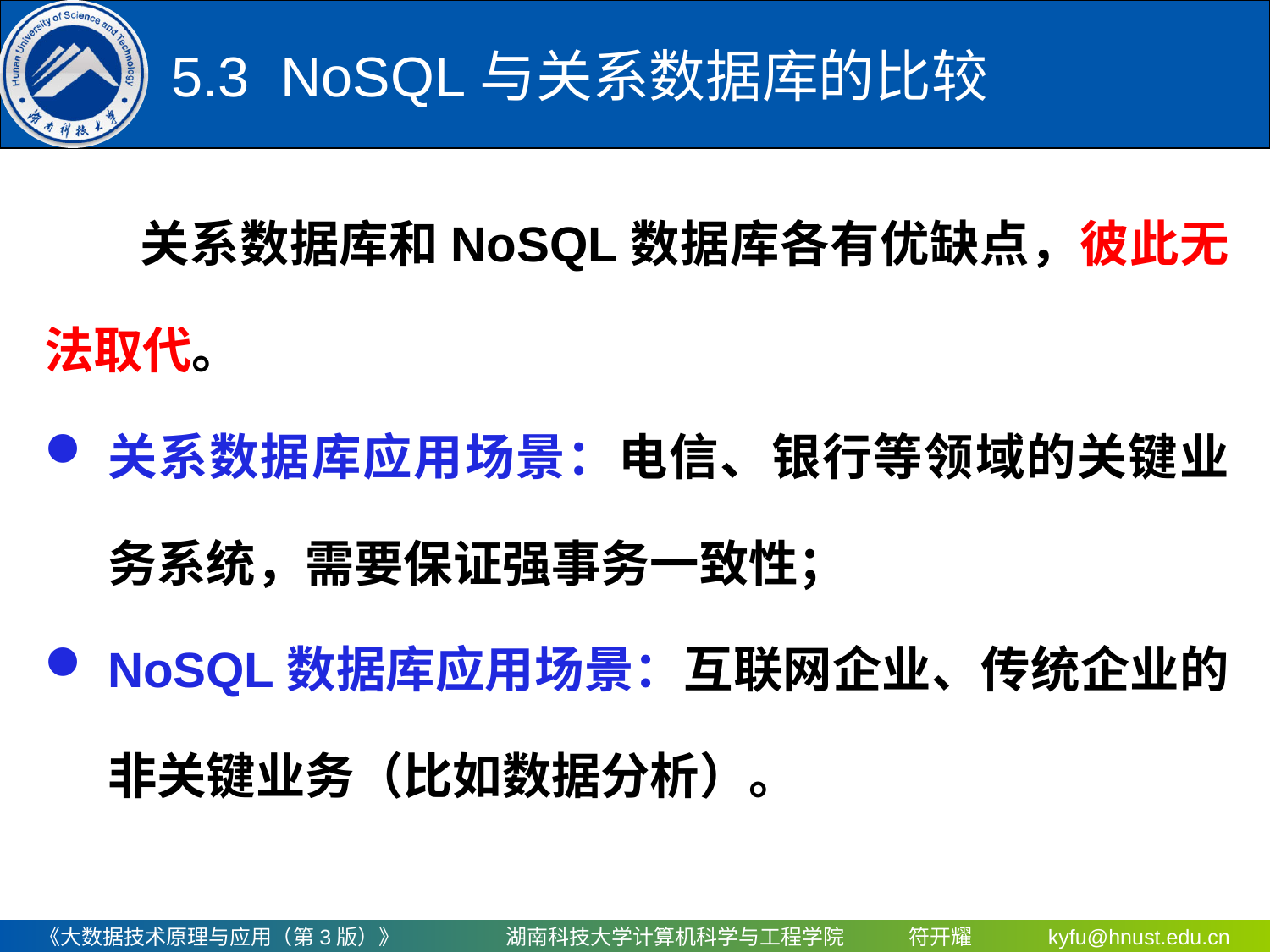

5.3  NoSQL与关系数据库的比较
       关系数据库和NoSQL数据库各有优缺点，彼此无法取代。
关系数据库应用场景：电信、银行等领域的关键业务系统，需要保证强事务一致性；
NoSQL数据库应用场景：互联网企业、传统企业的非关键业务（比如数据分析）。